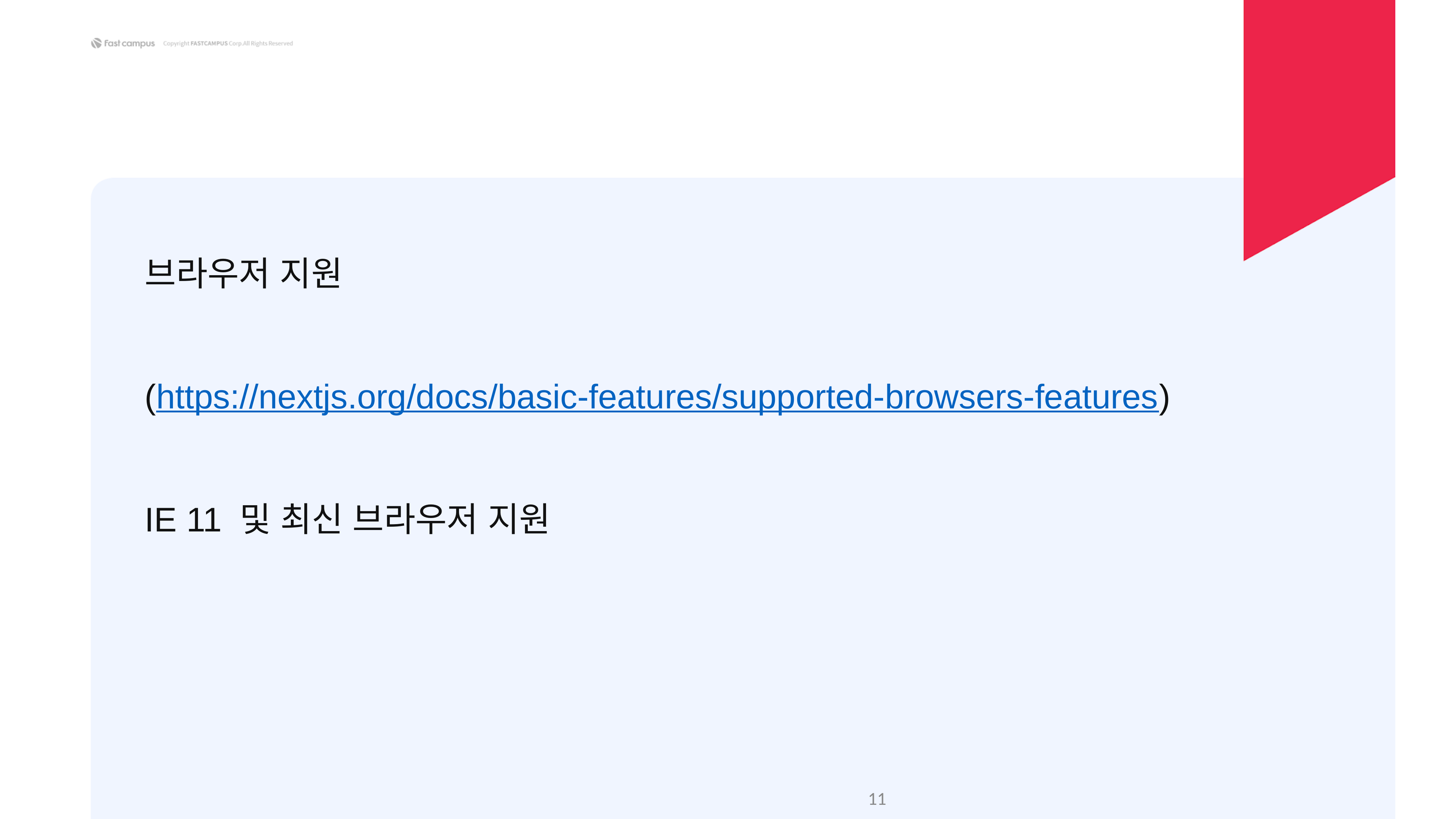

브라우저 지원

(https://nextjs.org/docs/basic-features/supported-browsers-features)

IE 11 및 최신 브라우저 지원

11